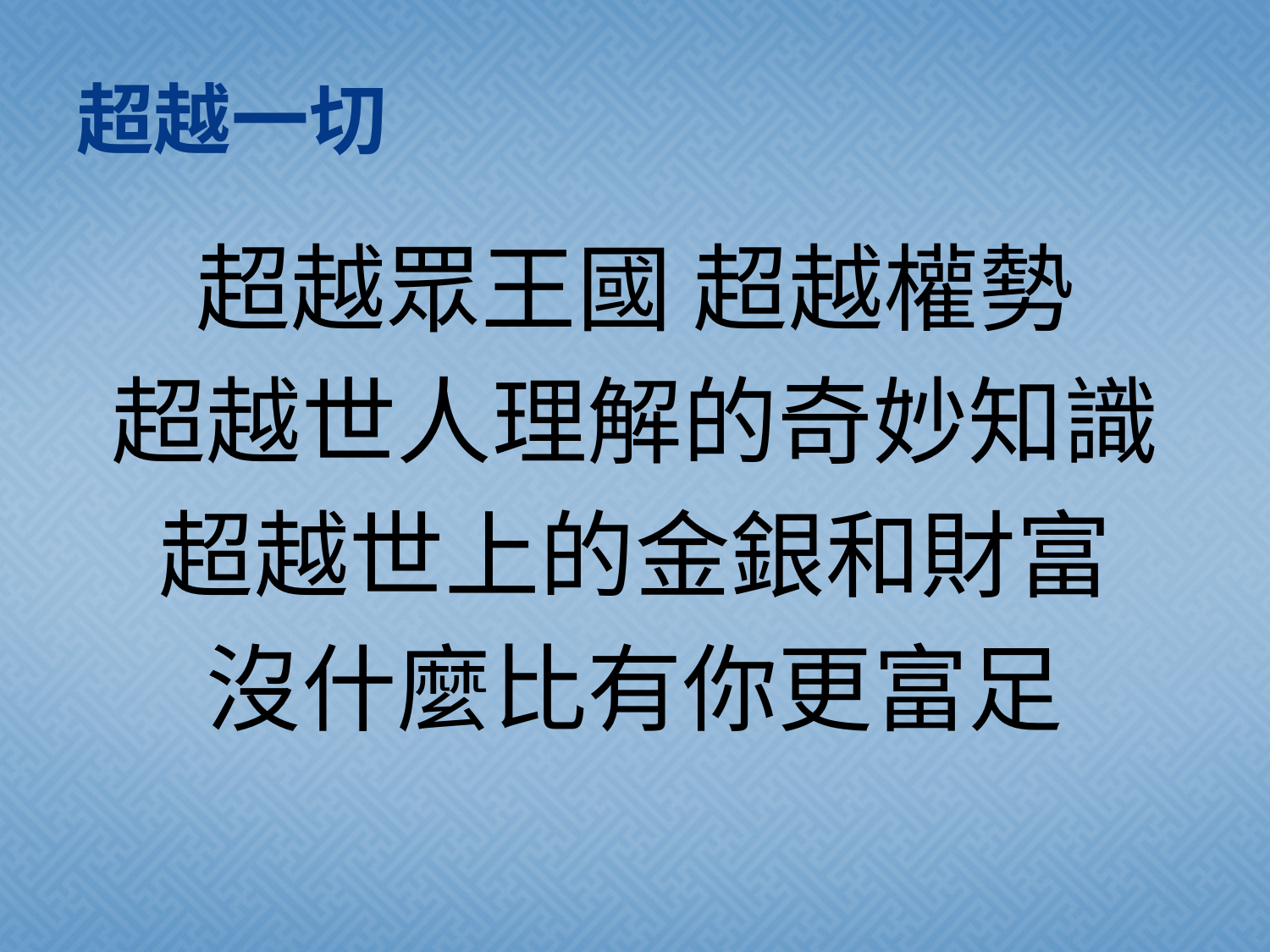

# 超越一切
超越眾王國 超越權勢
超越世人理解的奇妙知識
超越世上的金銀和財富
沒什麼比有你更富足